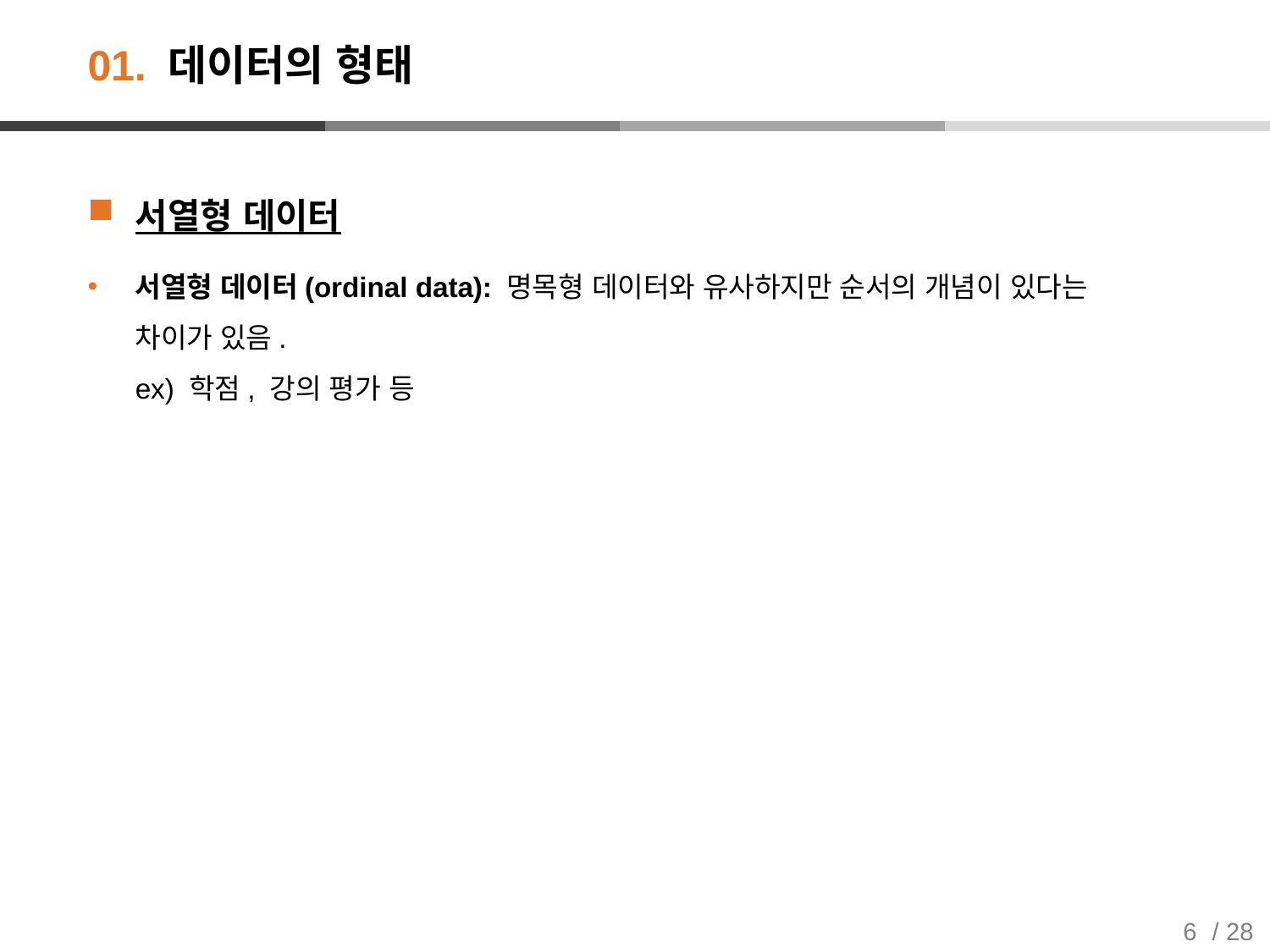

# 01. 데이터의 형태
서열형 데이터
서열형 데이터(ordinal data): 명목형 데이터와 유사하지만 순서의 개념이 있다는 차이가 있음.
ex) 학점, 강의 평가 등